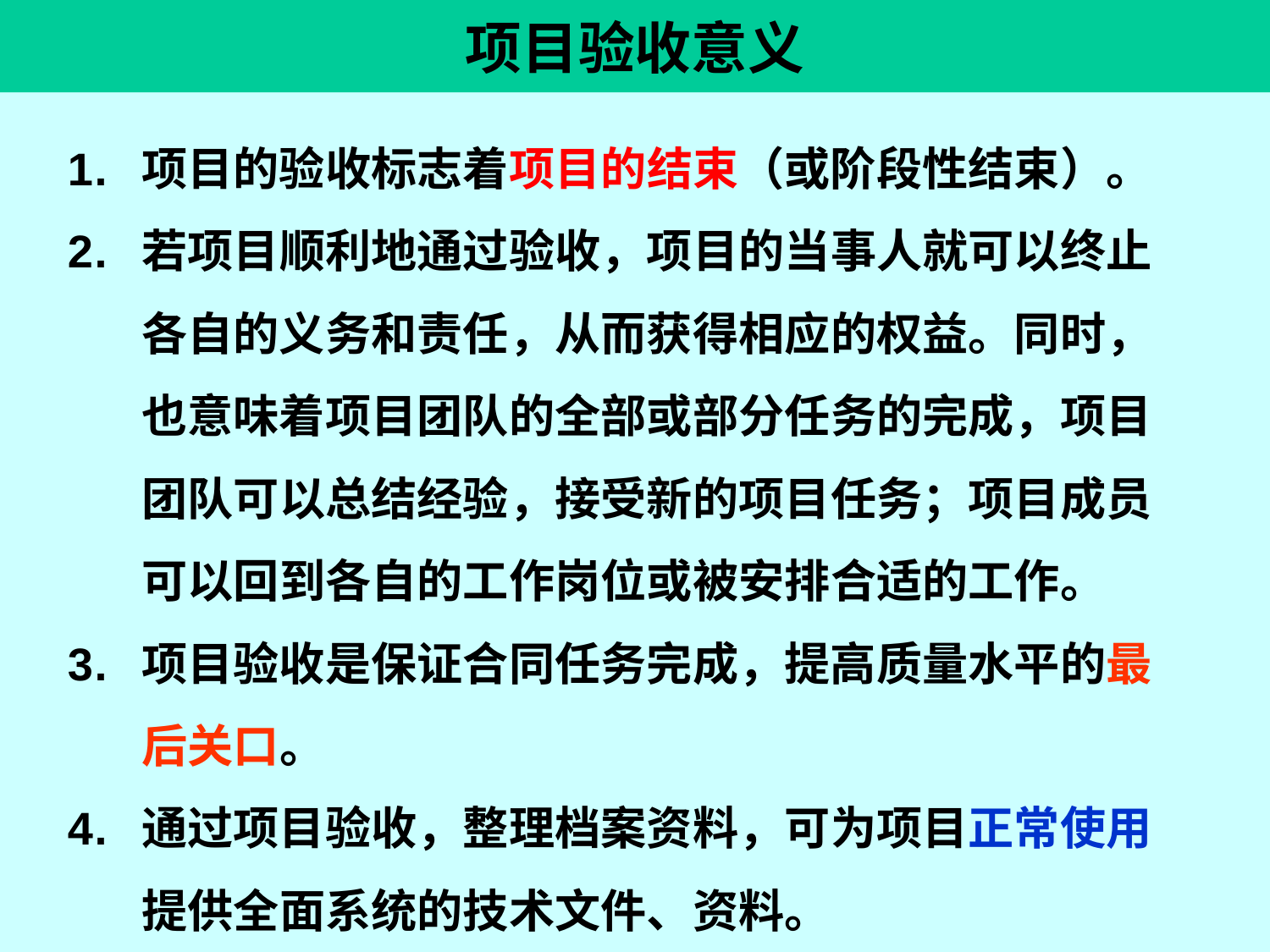

# 项目验收意义
项目的验收标志着项目的结束（或阶段性结束）。
若项目顺利地通过验收，项目的当事人就可以终止各自的义务和责任，从而获得相应的权益。同时，也意味着项目团队的全部或部分任务的完成，项目团队可以总结经验，接受新的项目任务；项目成员可以回到各自的工作岗位或被安排合适的工作。
项目验收是保证合同任务完成，提高质量水平的最后关口。
通过项目验收，整理档案资料，可为项目正常使用提供全面系统的技术文件、资料。